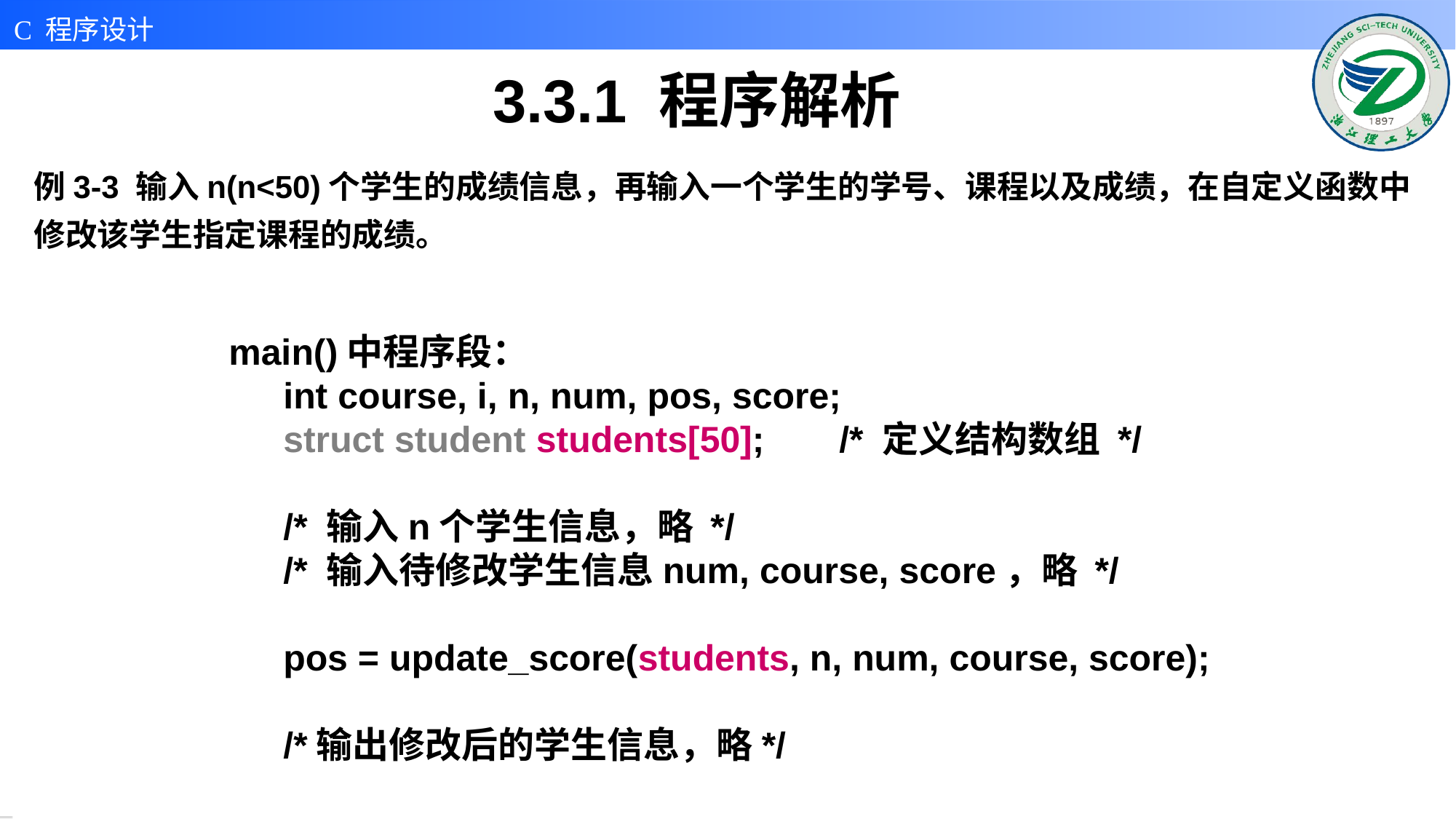

# 3.3.1 程序解析
例3-3 输入n(n<50)个学生的成绩信息，再输入一个学生的学号、课程以及成绩，在自定义函数中修改该学生指定课程的成绩。

main()中程序段：
int course, i, n, num, pos, score;
struct student students[50];  	 /* 定义结构数组 */

/* 输入n个学生信息，略 */
/* 输入待修改学生信息num, course, score，略 */

pos = update_score(students, n, num, course, score);

/*输出修改后的学生信息，略*/